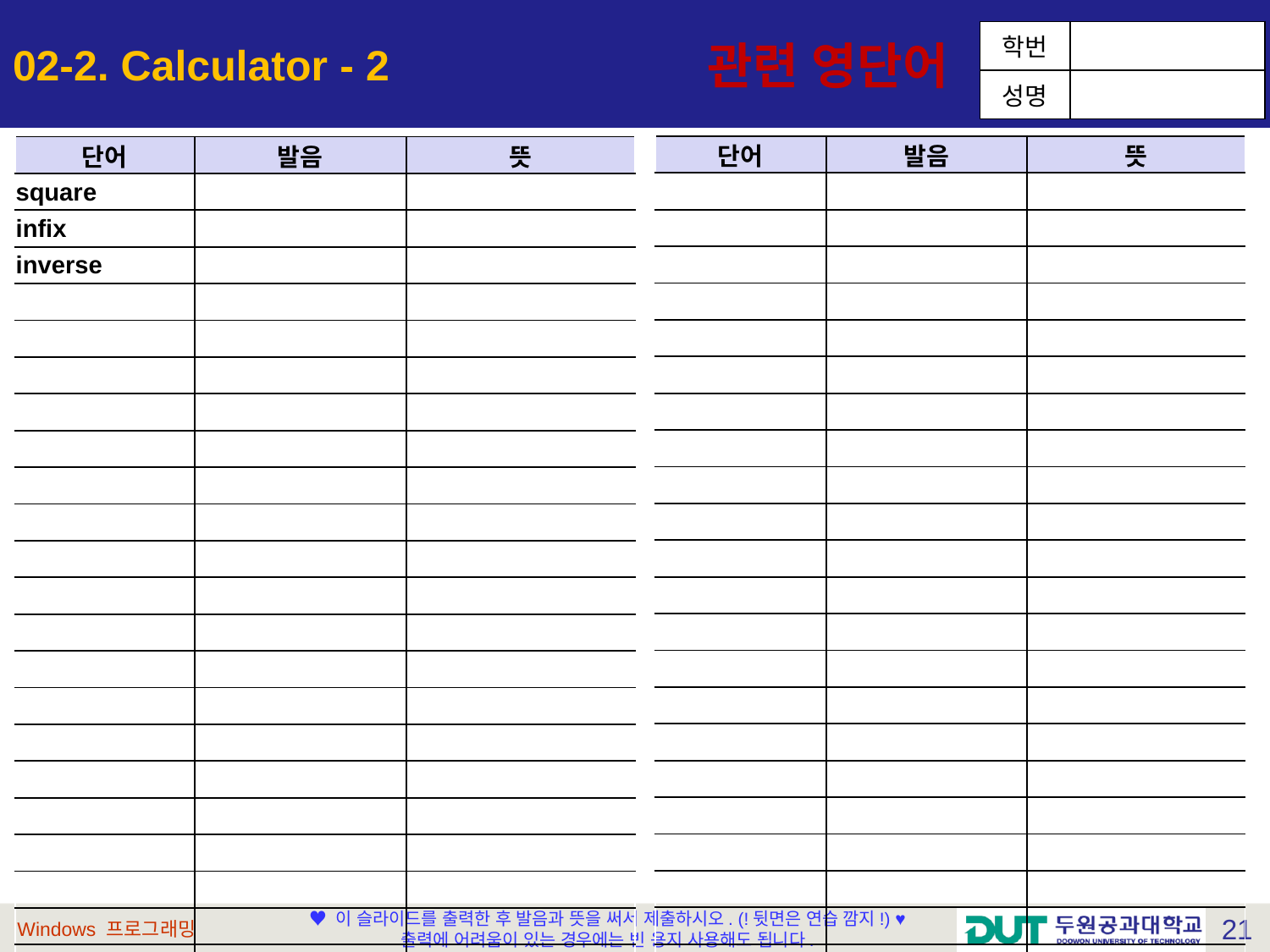

# 02-2. Calculator - 2
| 학번 |  |
| --- | --- |
| 성명 |  |
| 단어 | 발음 | 뜻 |
| --- | --- | --- |
|  |  |  |
|  |  |  |
|  |  |  |
|  |  |  |
|  |  |  |
|  |  |  |
|  |  |  |
|  |  |  |
|  |  |  |
|  |  |  |
|  |  |  |
|  |  |  |
|  |  |  |
|  |  |  |
|  |  |  |
|  |  |  |
|  |  |  |
|  |  |  |
|  |  |  |
|  |  |  |
|  |  |  |
|  |  |  |
|  |  |  |
|  |  |  |
| 단어 | 발음 | 뜻 |
| --- | --- | --- |
| square |  |  |
| infix |  |  |
| inverse |  |  |
|  |  |  |
|  |  |  |
|  |  |  |
|  |  |  |
|  |  |  |
|  |  |  |
|  |  |  |
|  |  |  |
|  |  |  |
|  |  |  |
|  |  |  |
|  |  |  |
|  |  |  |
|  |  |  |
|  |  |  |
|  |  |  |
|  |  |  |
|  |  |  |
|  |  |  |
|  |  |  |
|  |  |  |